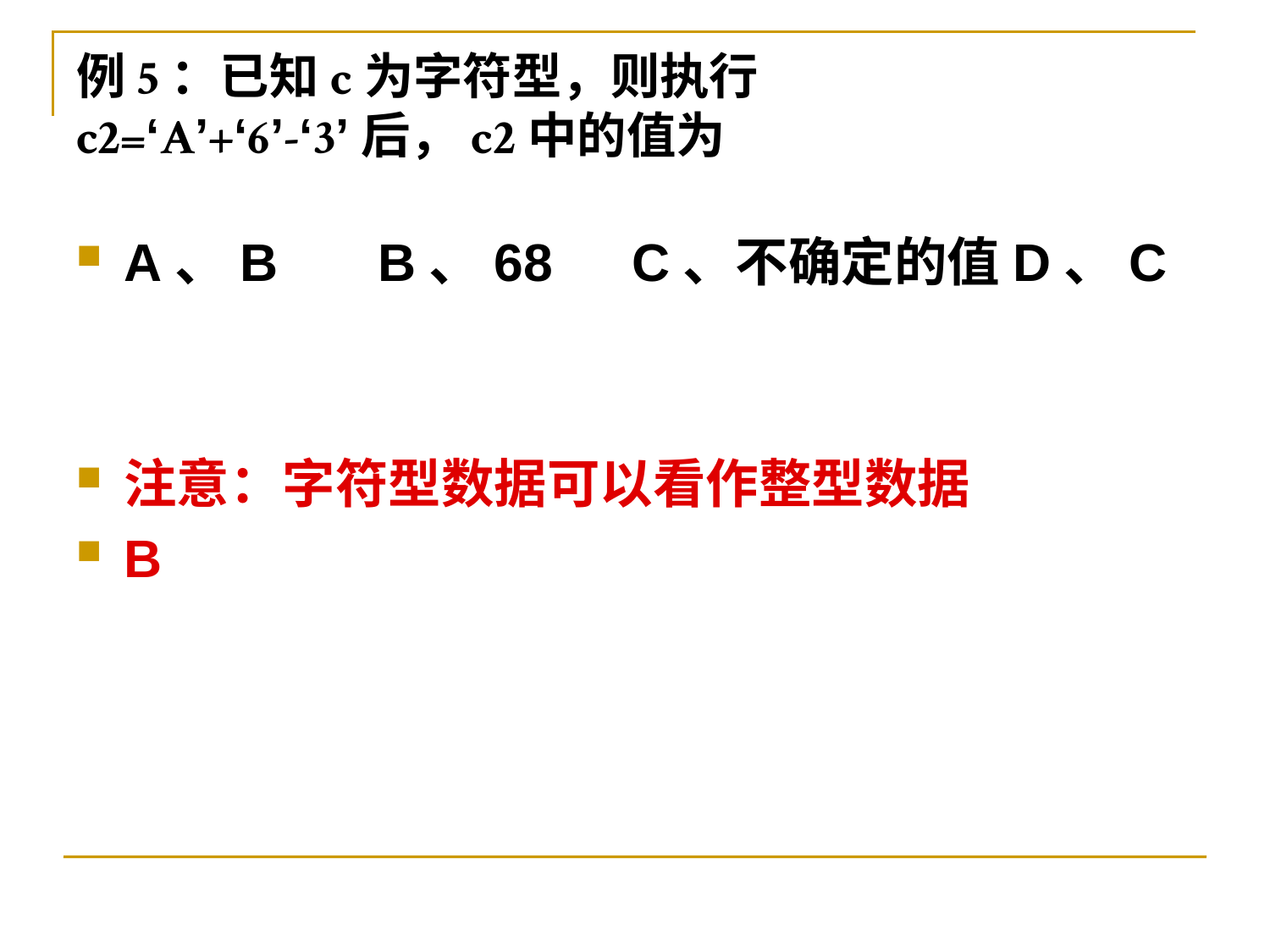

# 例5：已知c为字符型，则执行c2=‘A’+‘6’-‘3’后，c2中的值为
A、B	B、68	C、不确定的值	D、C

注意：字符型数据可以看作整型数据
B